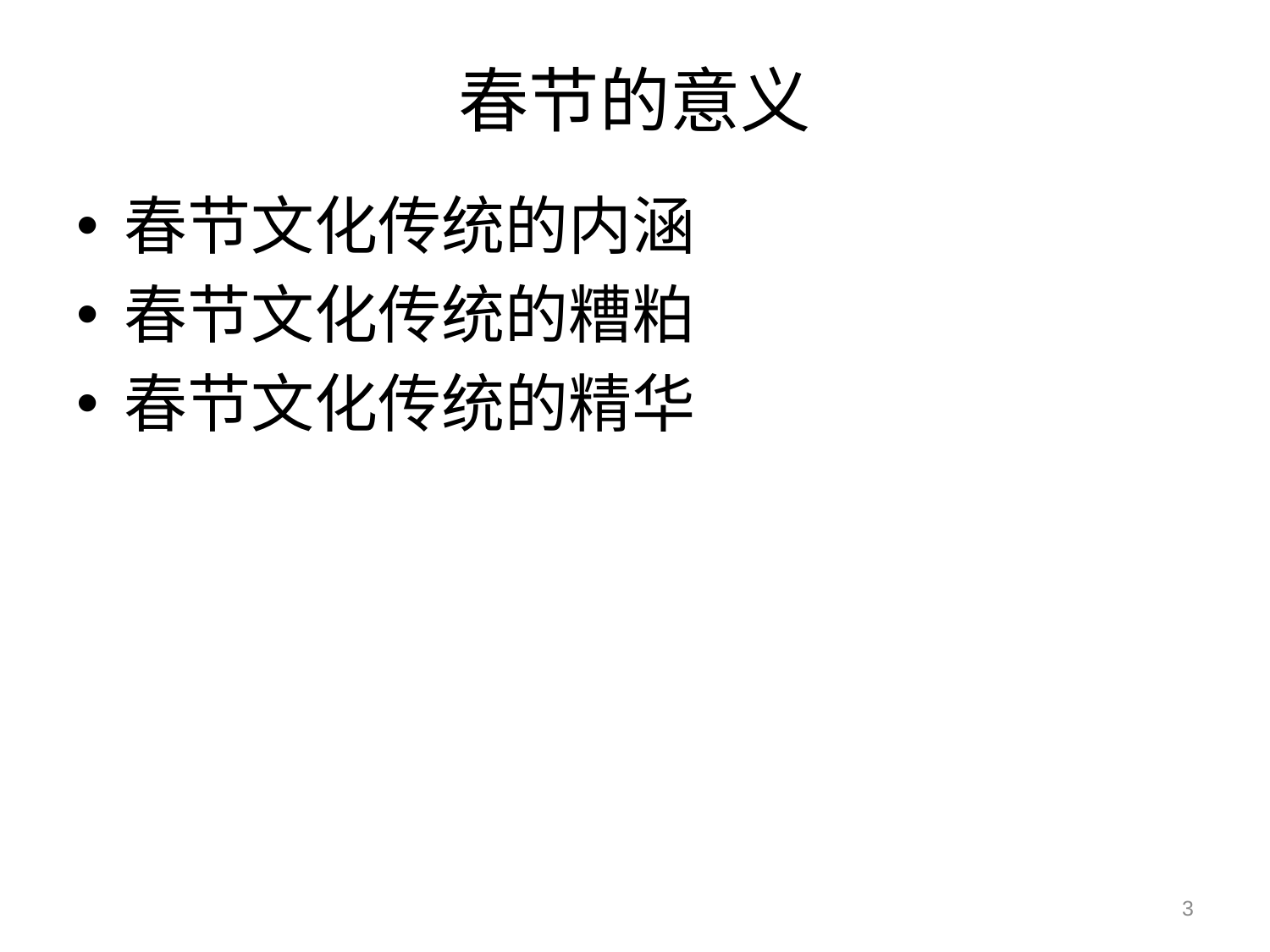

# 春节的意义
春节文化传统的内涵
春节文化传统的糟粕
春节文化传统的精华

3